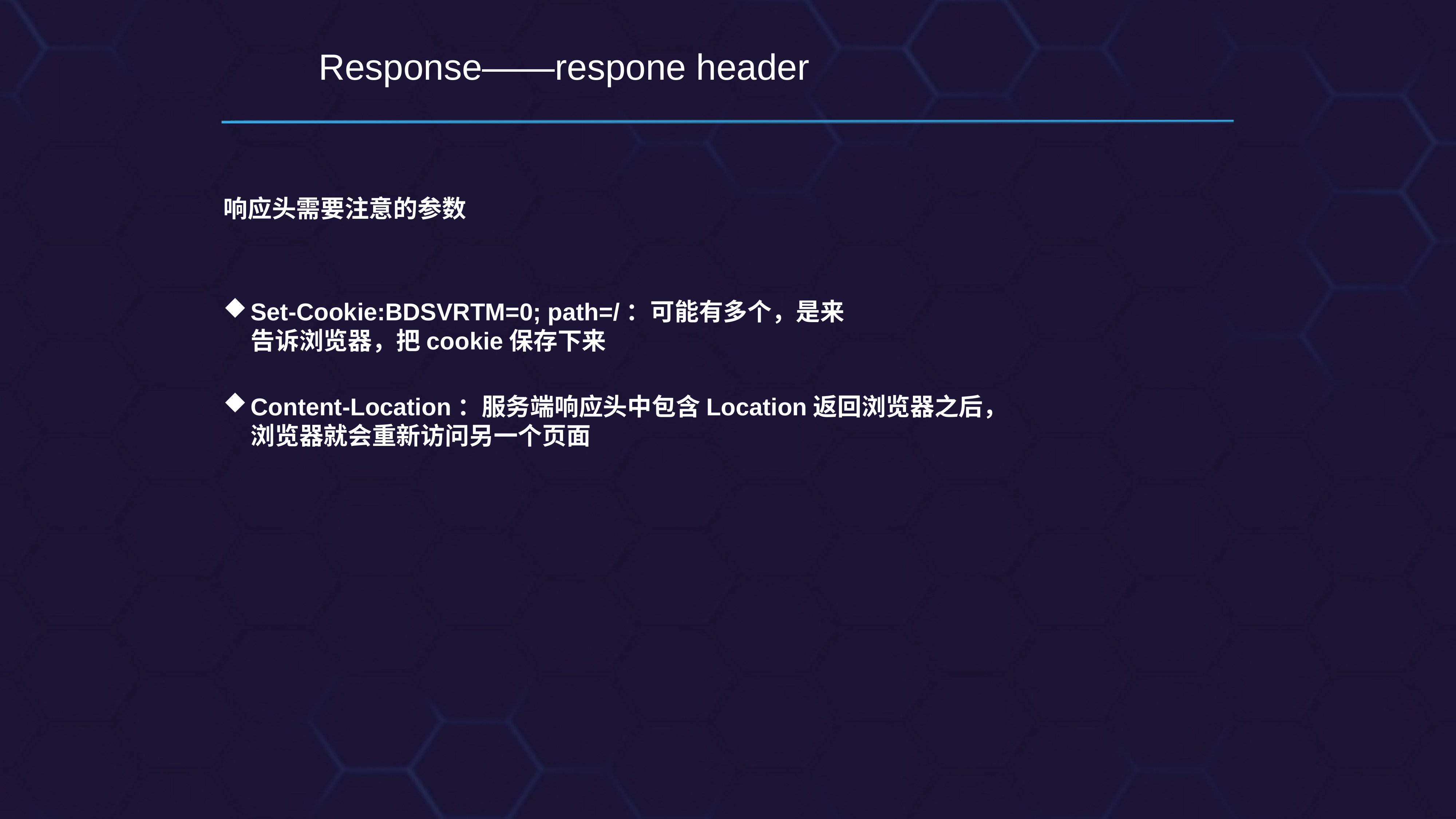

# Response——respone header
响应头需要注意的参数
Set-Cookie:BDSVRTM=0; path=/：可能有多个，是来告诉浏览器，把cookie保存下来
Content-Location：服务端响应头中包含Location返回浏览器之后，浏览器就会重新访问另一个页面